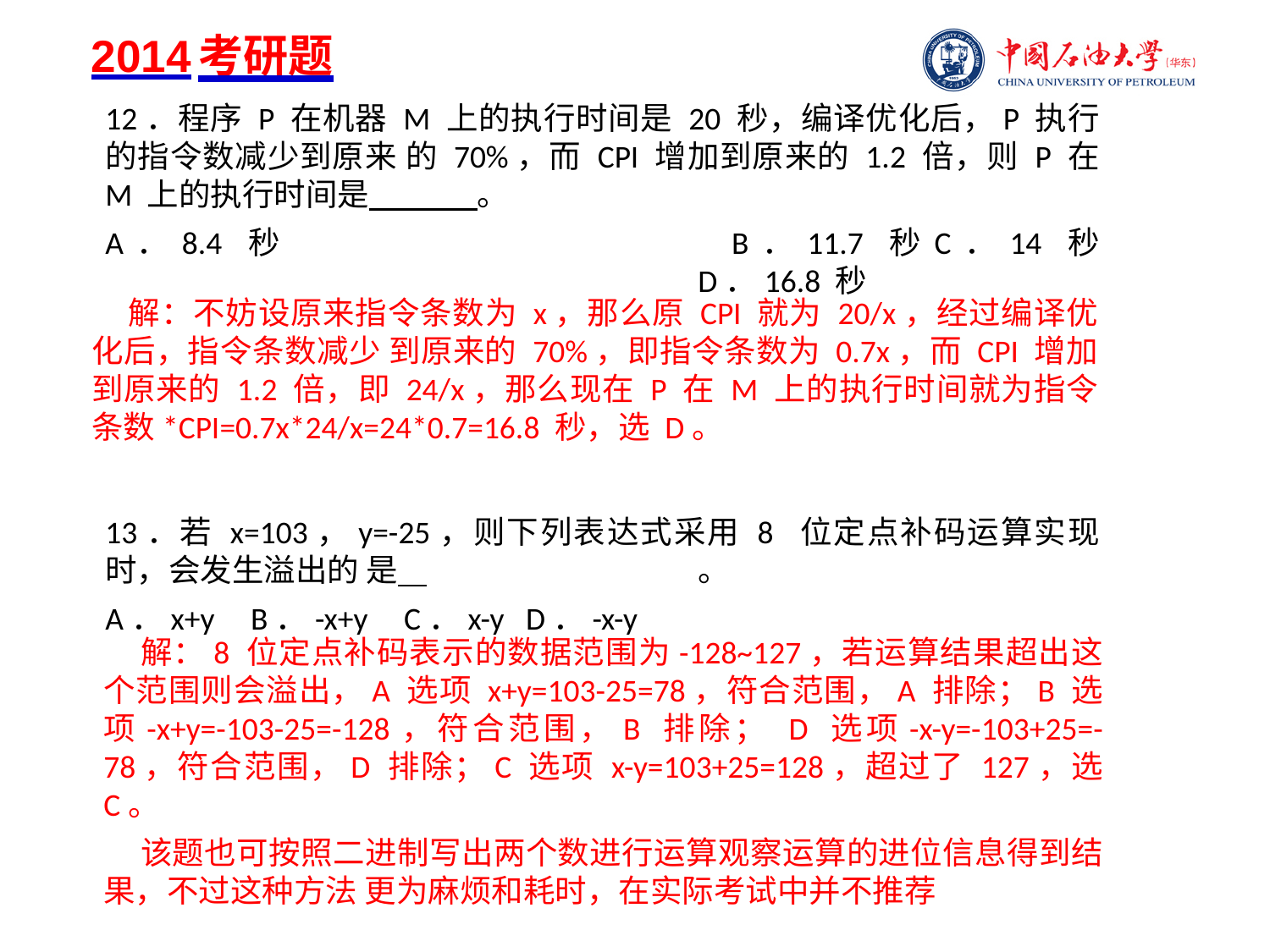

2014考研题
12．程序 P 在机器 M 上的执行时间是 20 秒，编译优化后，P 执行的指令数减少到原来 的 70%，而 CPI 增加到原来的 1.2 倍，则 P 在 M 上的执行时间是               。
A．8.4 秒	B．11.7 秒	C．14 秒	D．16.8 秒

13．若 x=103，y=-25，则下列表达式采用 8  位定点补码运算实现时，会发生溢出的 是    	。
A．x+y     B．-x+y     C．x-y   D．-x-y
解：不妨设原来指令条数为 x，那么原 CPI 就为 20/x，经过编译优化后，指令条数减少 到原来的 70%，即指令条数为 0.7x，而 CPI 增加到原来的 1.2 倍，即 24/x，那么现在 P 在 M 上的执行时间就为指令条数*CPI=0.7x*24/x=24*0.7=16.8 秒，选 D。
解：8 位定点补码表示的数据范围为-128~127，若运算结果超出这个范围则会溢出，A 选项 x+y=103-25=78，符合范围，A 排除；B 选项-x+y=-103-25=-128，符合范围，B 排除； D 选项-x-y=-103+25=-78，符合范围，D 排除；C 选项 x-y=103+25=128，超过了 127，选 C。
该题也可按照二进制写出两个数进行运算观察运算的进位信息得到结果，不过这种方法 更为麻烦和耗时，在实际考试中并不推荐